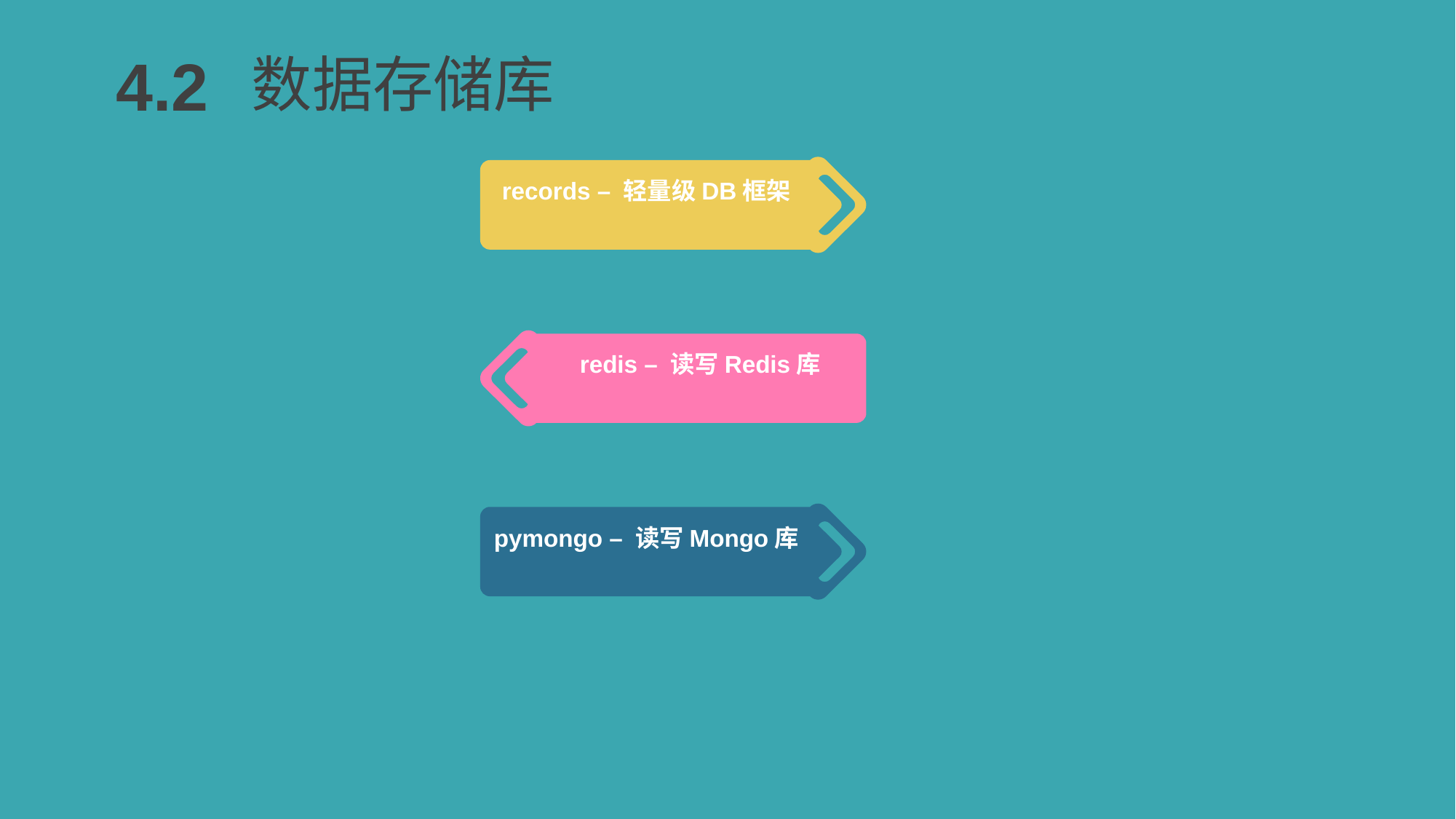

4.2
数据存储库
records – 轻量级DB框架

redis – 读写Redis库

pymongo – 读写Mongo库